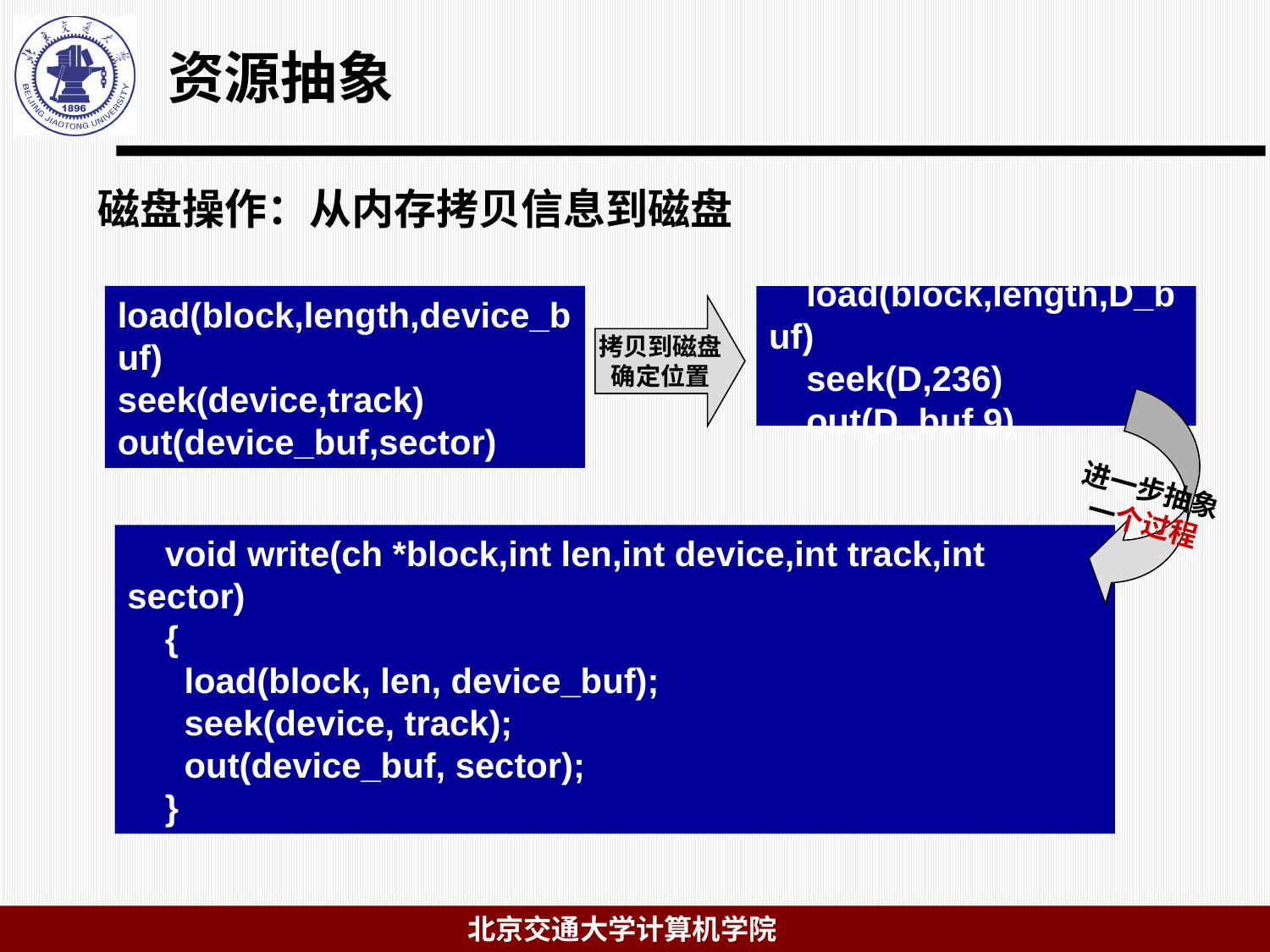

# 资源抽象
磁盘操作：从内存拷贝信息到磁盘
load(block,length,device_buf)
seek(device,track)
out(device_buf,sector)
load(block,length,D_buf)
seek(D,236)
out(D_buf,9)
拷贝到磁盘
确定位置
进一步抽象
一个过程
void write(ch *block,int len,int device,int track,int sector)
{
  load(block, len, device_buf);
  seek(device, track);
  out(device_buf, sector);
}